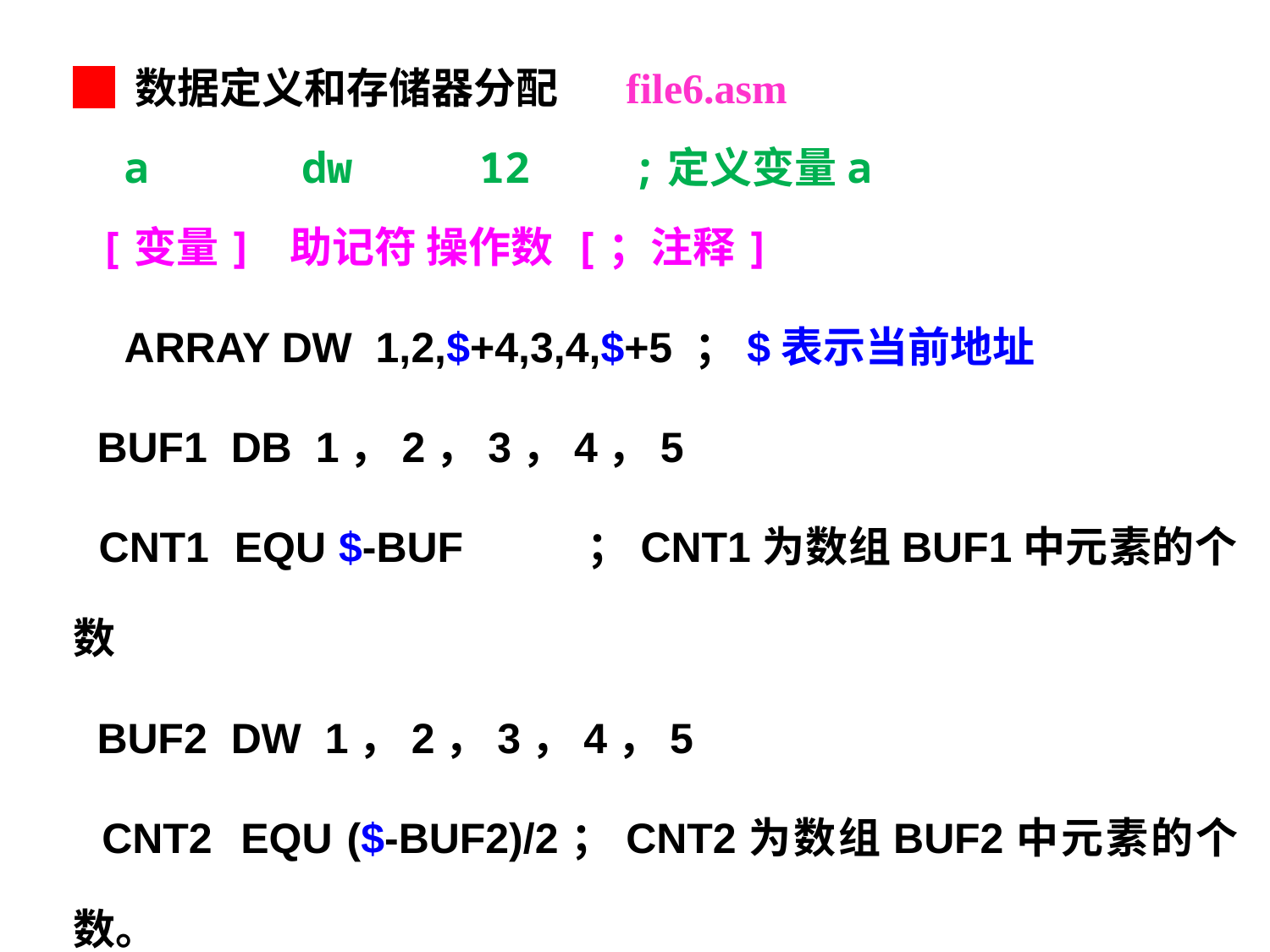

█ 数据定义和存储器分配      file6.asm
  a      dw     12    ;定义变量a
 [变量] 助记符 操作数 [；注释]
  ARRAY DW  1,2,$+4,3,4,$+5 ；$表示当前地址
  BUF1  DB  1，2，3，4，5
  CNT1  EQU $-BUF 	；CNT1为数组BUF1中元素的个数
  BUF2  DW  1，2，3，4，5
  CNT2  EQU ($-BUF2)/2；CNT2为数组BUF2中元素的个数。